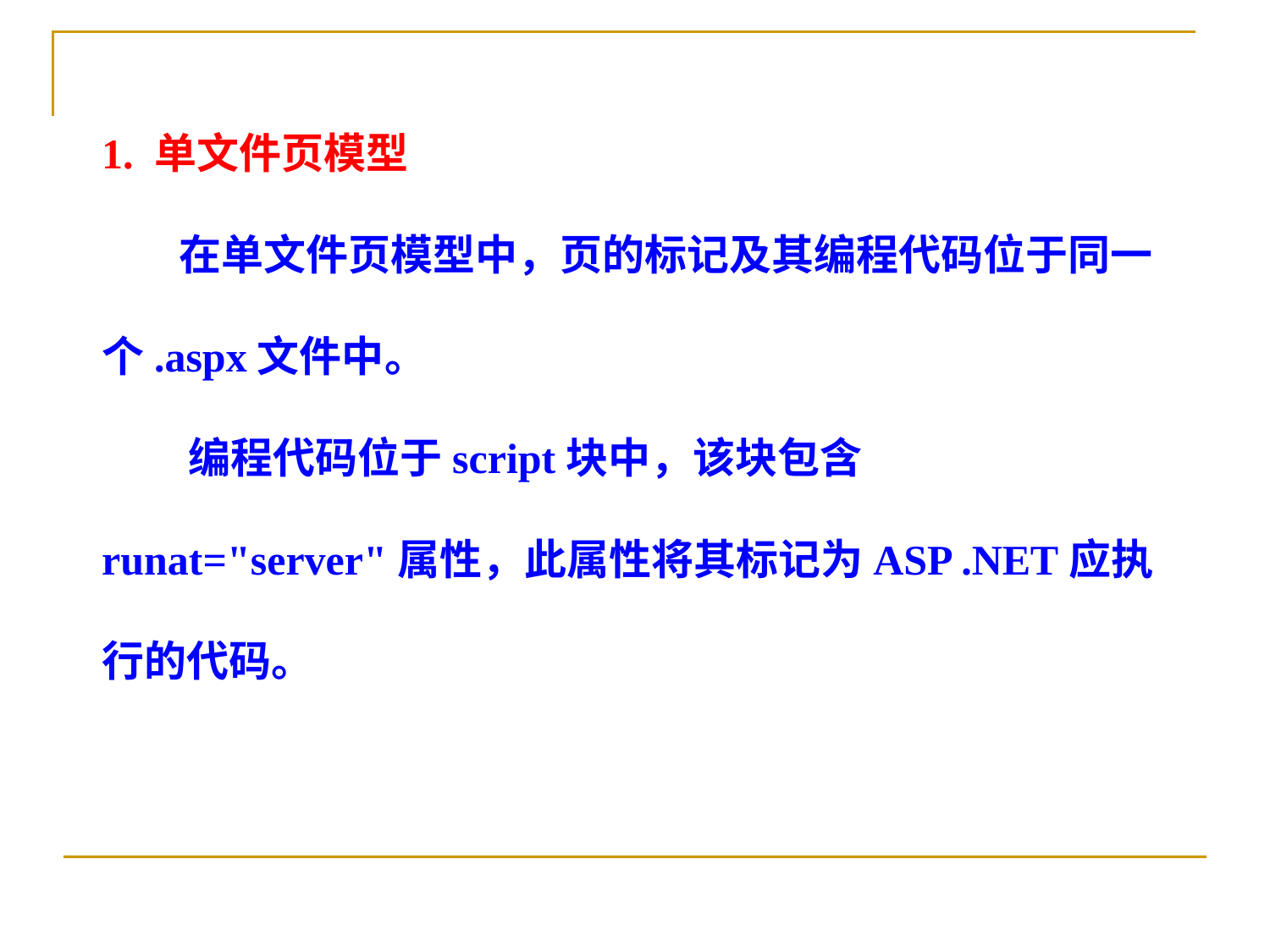

1. 单文件页模型
       在单文件页模型中，页的标记及其编程代码位于同一个.aspx文件中。
        编程代码位于script块中，该块包含runat="server"属性，此属性将其标记为ASP .NET应执行的代码。